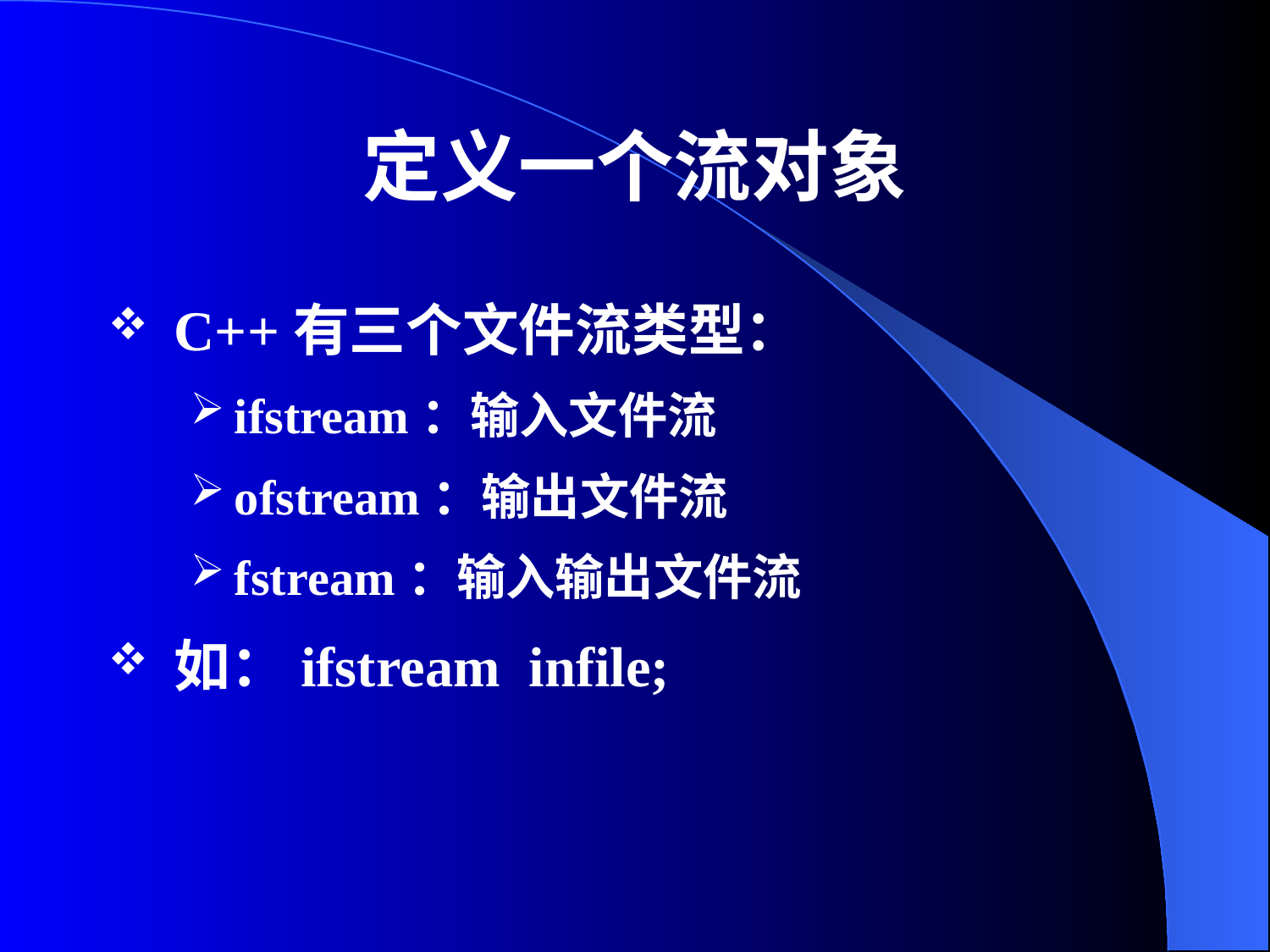

# 定义一个流对象
C++有三个文件流类型：
ifstream：输入文件流
ofstream：输出文件流
fstream：输入输出文件流
如：ifstream  infile;